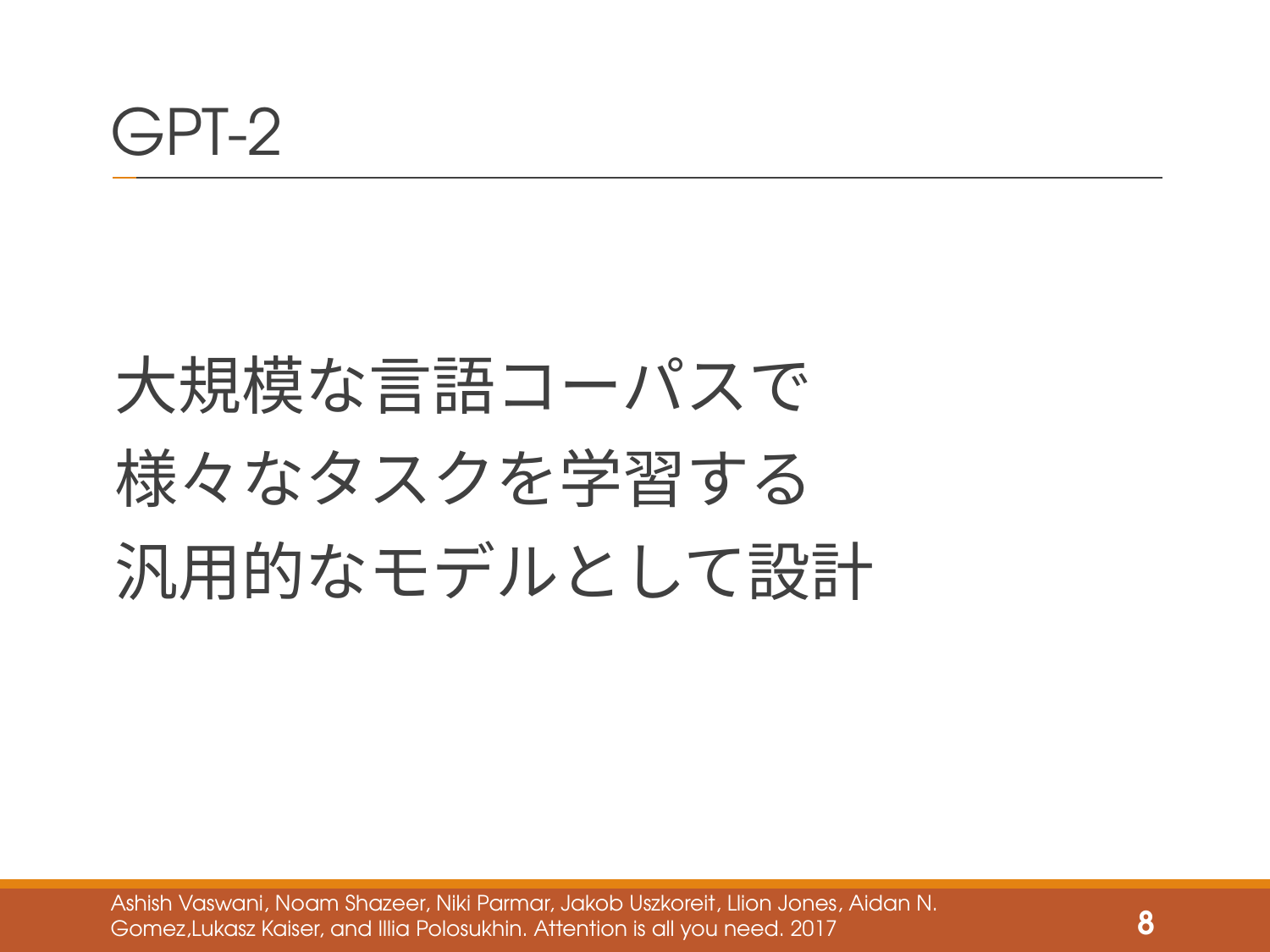

# GPT-2
大規模な言語コーパスで
様々なタスクを学習する
汎用的なモデルとして設計
Ashish Vaswani, Noam Shazeer, Niki Parmar, Jakob Uszkoreit, Llion Jones, Aidan N. Gomez,Lukasz Kaiser, and Illia Polosukhin. Attention is all you need. 2017
8